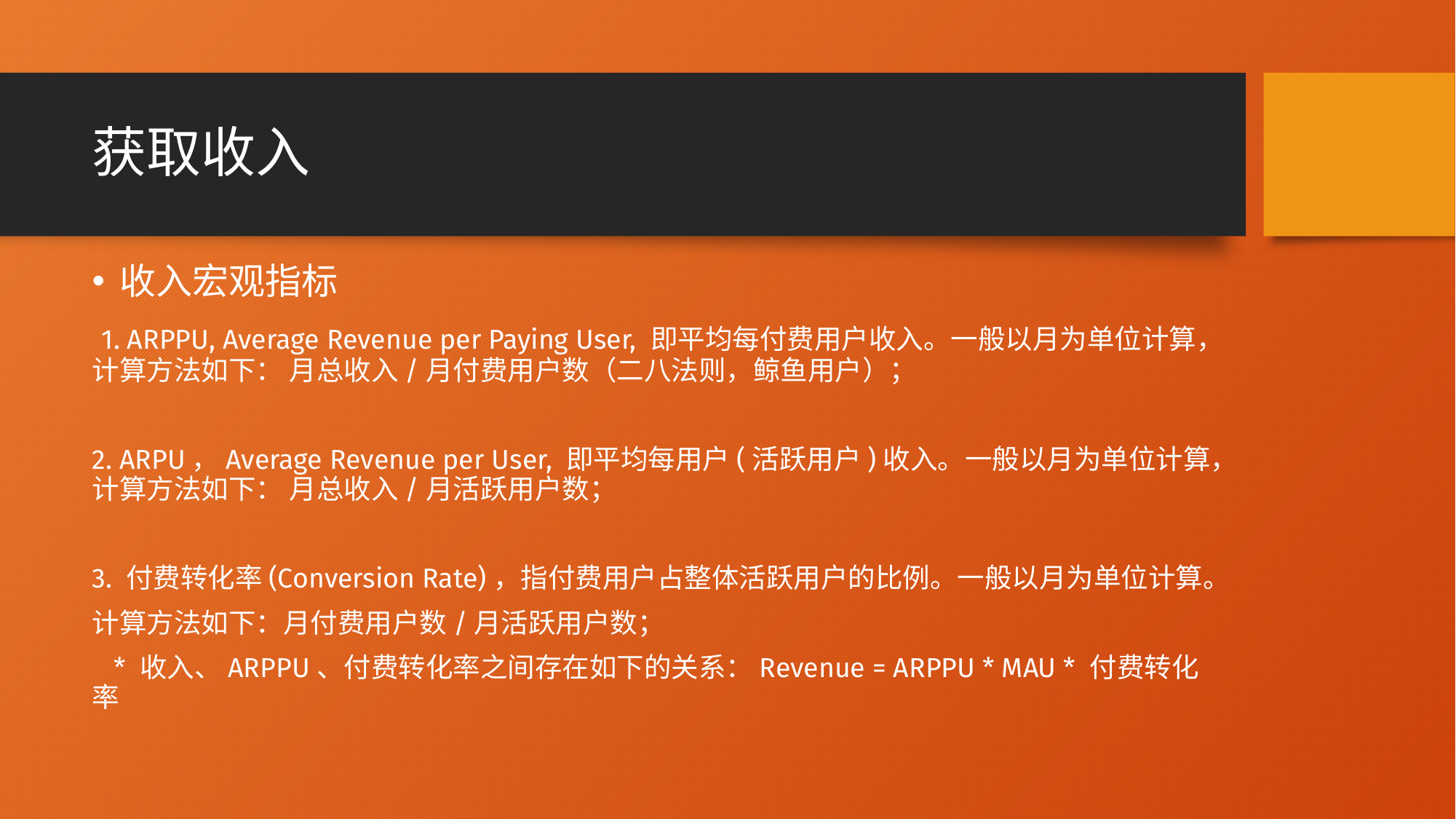

# 获取收入
收入宏观指标
 1. ARPPU, Average Revenue per Paying User, 即平均每付费用户收入。一般以月为单位计算，计算方法如下： 月总收入/月付费用户数（二八法则，鲸鱼用户）；

2. ARPU，Average Revenue per User, 即平均每用户(活跃用户)收入。一般以月为单位计算，计算方法如下： 月总收入/月活跃用户数；

3. 付费转化率(Conversion Rate)，指付费用户占整体活跃用户的比例。一般以月为单位计算。
计算方法如下：月付费用户数/月活跃用户数；
   * 收入、ARPPU、付费转化率之间存在如下的关系：Revenue = ARPPU * MAU * 付费转化率